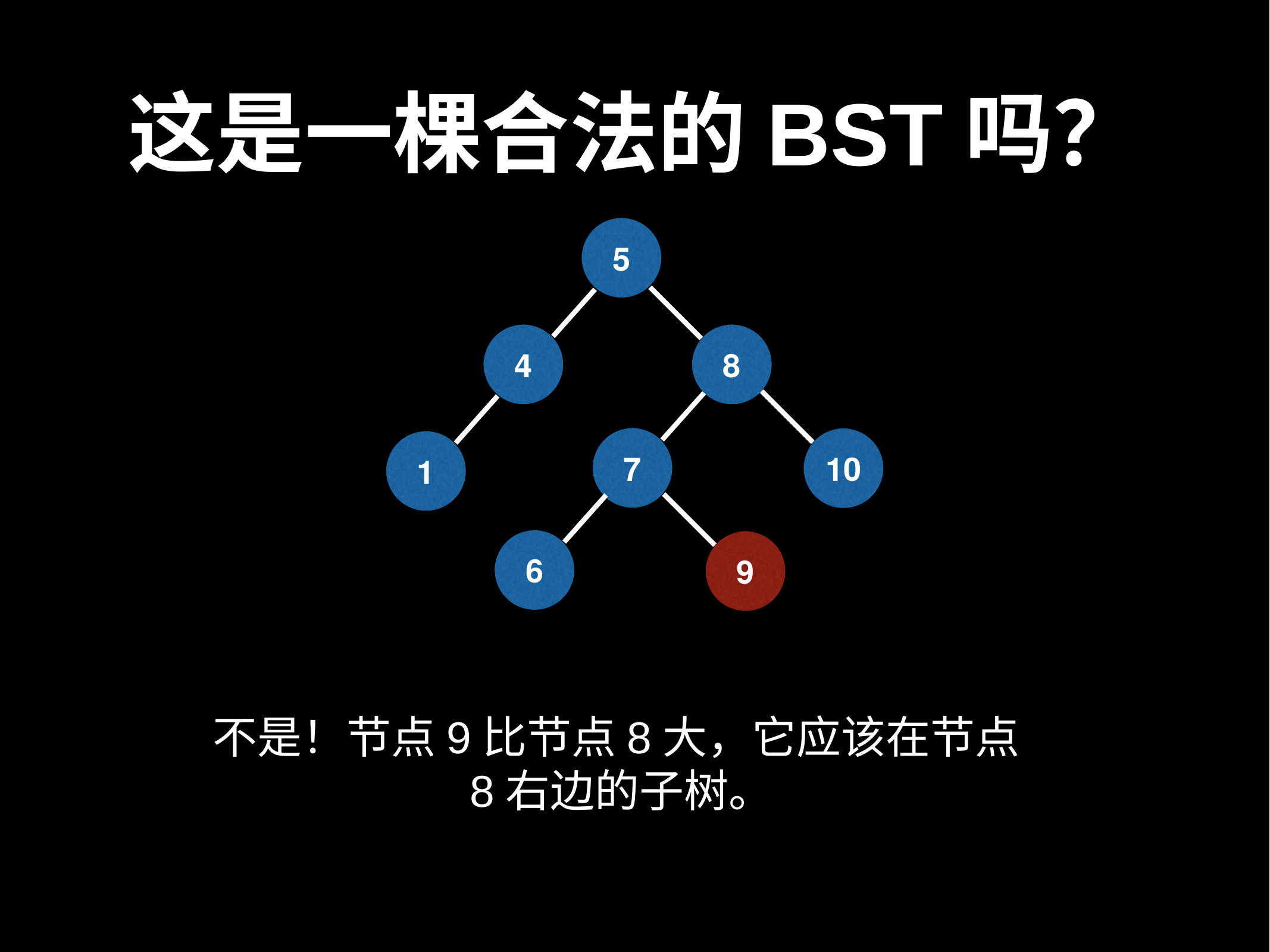

# 这是一棵合法的BST吗？
5

4
8

7
10
1

6
9
不是！节点9比节点8大，它应该在节点8右边的子树。